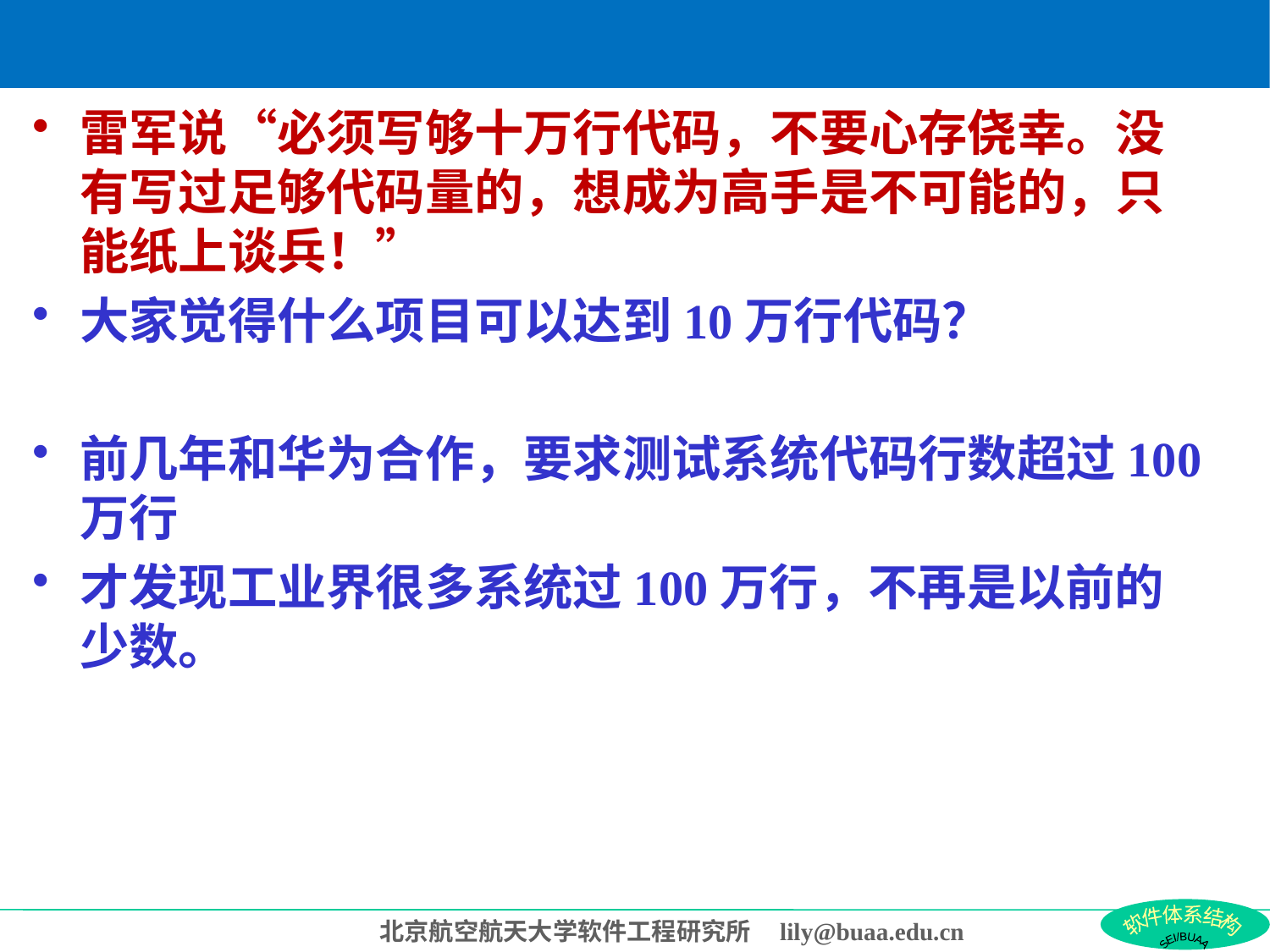

#
雷军说“必须写够十万行代码，不要心存侥幸。没有写过足够代码量的，想成为高手是不可能的，只能纸上谈兵！”
大家觉得什么项目可以达到10万行代码？

前几年和华为合作，要求测试系统代码行数超过100万行
才发现工业界很多系统过100万行，不再是以前的少数。

北京航空航天大学软件工程研究所    lily@buaa.edu.cn